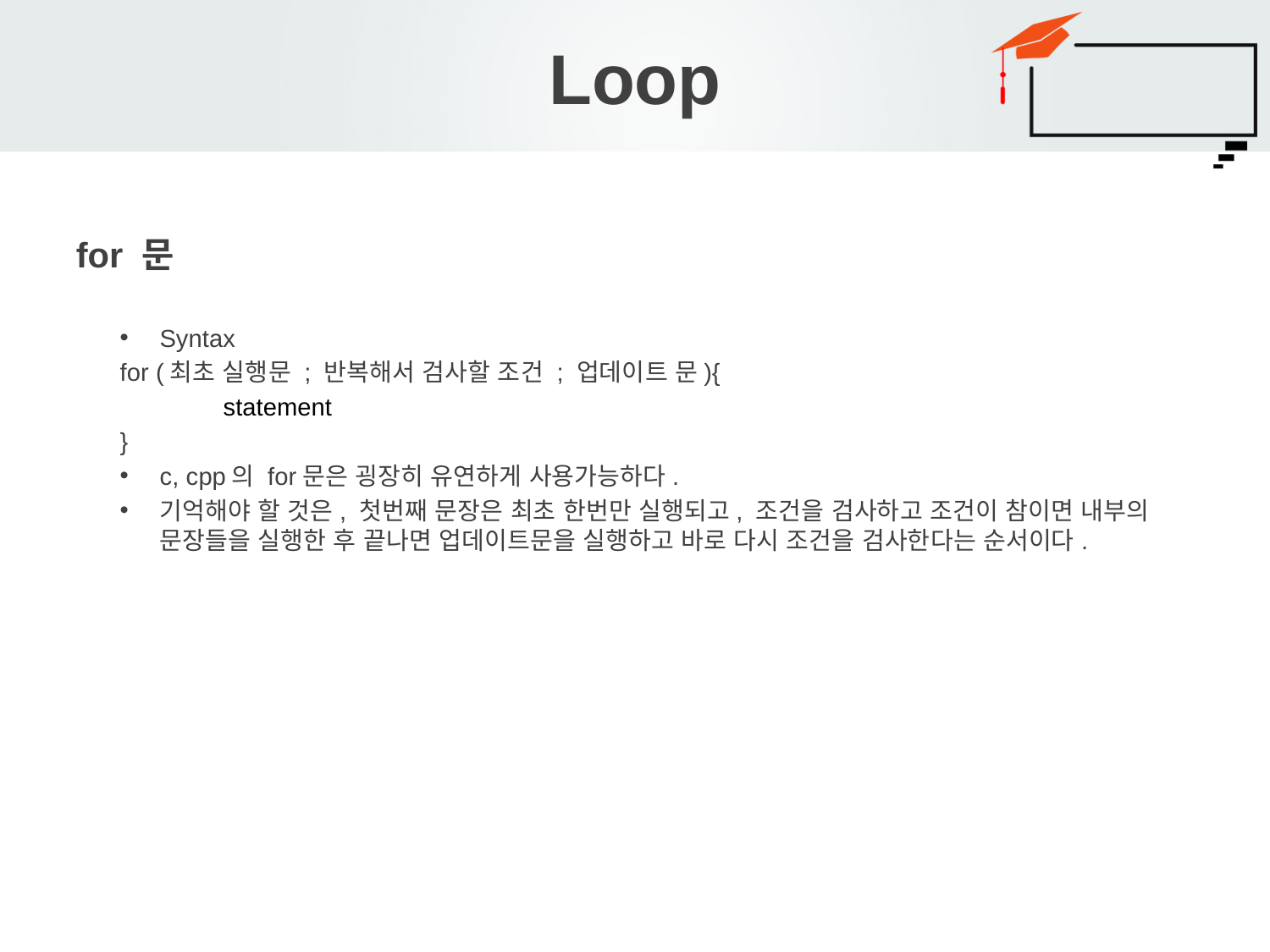

# Loop
for 문
Syntax
for (최초 실행문 ; 반복해서 검사할 조건 ; 업데이트 문){
statement
}
c, cpp의 for문은 굉장히 유연하게 사용가능하다.
기억해야 할 것은, 첫번째 문장은 최초 한번만 실행되고, 조건을 검사하고 조건이 참이면 내부의 문장들을 실행한 후 끝나면 업데이트문을 실행하고 바로 다시 조건을 검사한다는 순서이다.